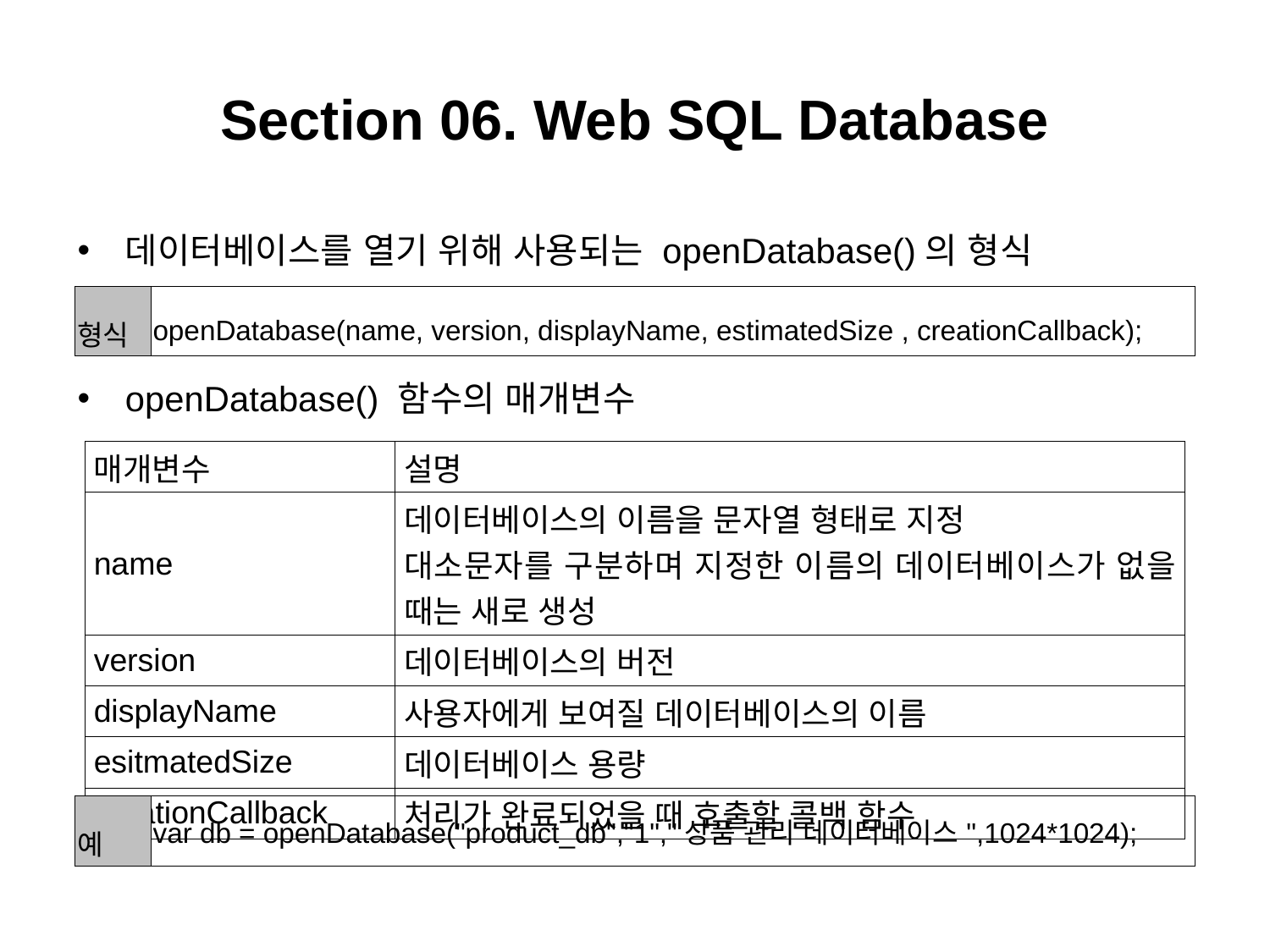

# Section 06. Web SQL Database
데이터베이스를 열기 위해 사용되는 openDatabase()의 형식

openDatabase() 함수의 매개변수

| 형식 | openDatabase(name, version, displayName, estimatedSize , creationCallback); |
| --- | --- |

| 매개변수 | 설명 |
| --- | --- |
| name | 데이터베이스의 이름을 문자열 형태로 지정 대소문자를 구분하며 지정한 이름의 데이터베이스가 없을 때는 새로 생성 |
| version | 데이터베이스의 버전 |
| displayName | 사용자에게 보여질 데이터베이스의 이름 |
| esitmatedSize | 데이터베이스 용량 |
| creationCallback | 처리가 완료되었을 때 호출할 콜백 함수 |

| 예 | var db = openDatabase("product\_db","1","상품 관리 데이터베이스",1024\*1024); |
| --- | --- |